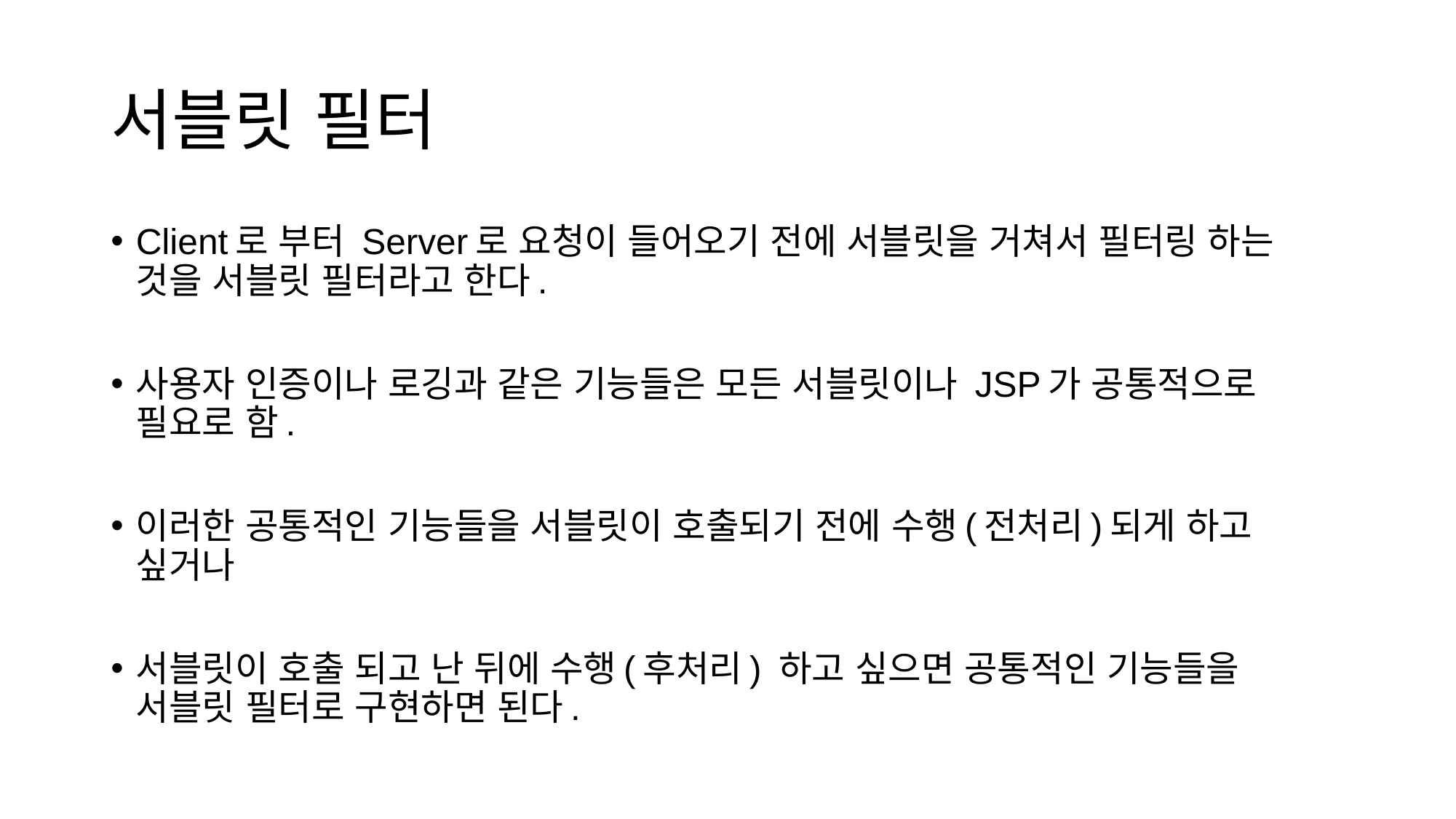

# 서블릿 필터
Client로 부터 Server로 요청이 들어오기 전에 서블릿을 거쳐서 필터링 하는 것을 서블릿 필터라고 한다.

사용자 인증이나 로깅과 같은 기능들은 모든 서블릿이나 JSP가 공통적으로 필요로 함.

이러한 공통적인 기능들을 서블릿이 호출되기 전에 수행(전처리)되게 하고 싶거나

서블릿이 호출 되고 난 뒤에 수행(후처리) 하고 싶으면 공통적인 기능들을 서블릿 필터로 구현하면 된다.